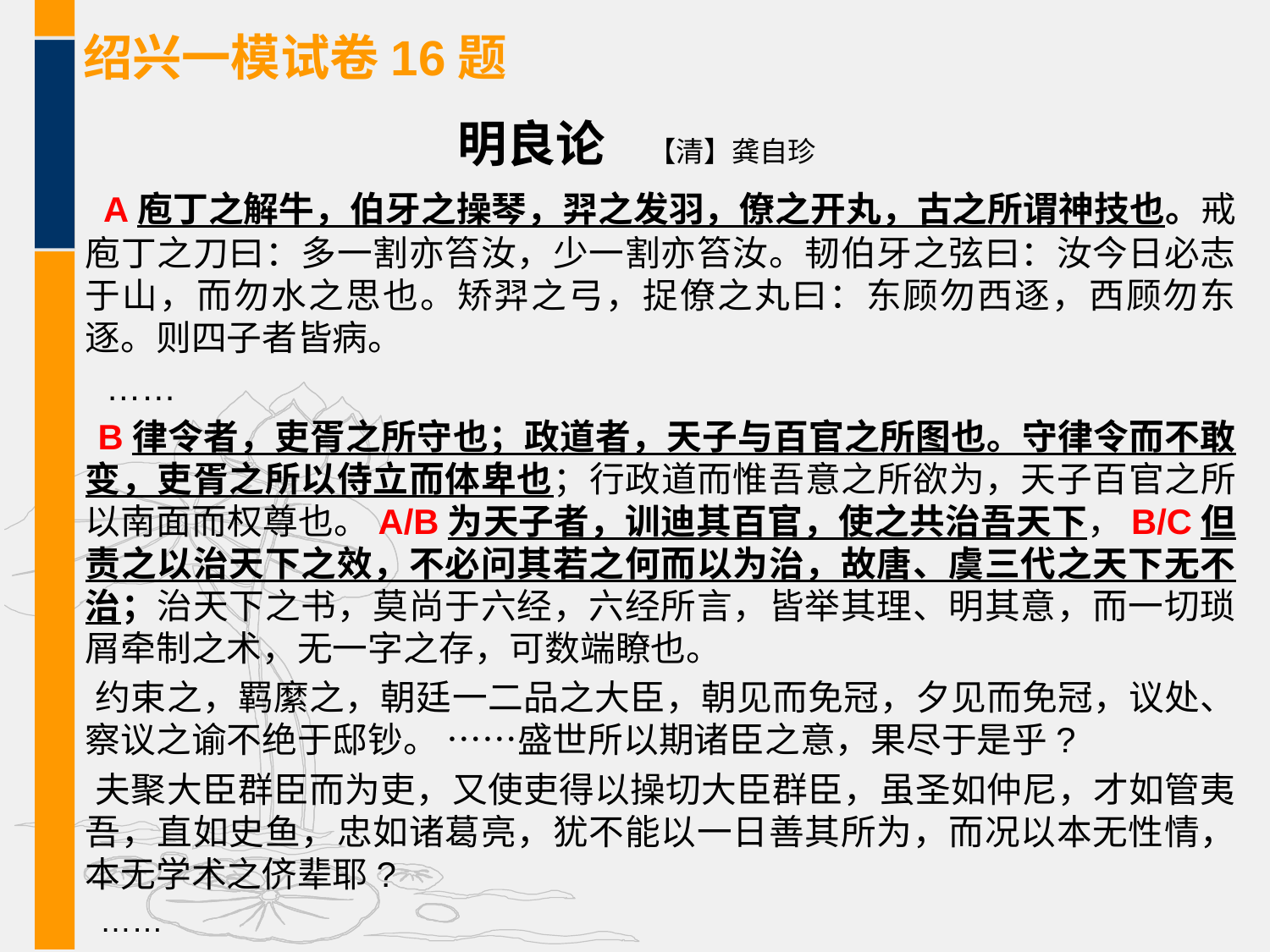

# 绍兴一模试卷16题
明良论     【清】龚自珍
       A庖丁之解牛，伯牙之操琴，羿之发羽，僚之开丸，古之所谓神技也。戒庖丁之刀曰：多一割亦笞汝，少一割亦笞汝。韧伯牙之弦曰：汝今日必志于山，而勿水之思也。矫羿之弓，捉僚之丸曰：东顾勿西逐，西顾勿东逐。则四子者皆病。
       ……
      B律令者，吏胥之所守也；政道者，天子与百官之所图也。守律令而不敢变，吏胥之所以侍立而体卑也；行政道而惟吾意之所欲为，天子百官之所以南面而权尊也。A/B为天子者，训迪其百官，使之共治吾天下，B/C但责之以治天下之效，不必问其若之何而以为治，故唐、虞三代之天下无不治；治天下之书，莫尚于六经，六经所言，皆举其理、明其意，而一切琐屑牵制之术，无一字之存，可数端瞭也。
      约束之，羁縻之，朝廷一二品之大臣，朝见而免冠，夕见而免冠，议处、察议之谕不绝于邸钞。 ……盛世所以期诸臣之意，果尽于是乎?
      夫聚大臣群臣而为吏，又使吏得以操切大臣群臣，虽圣如仲尼，才如管夷吾，直如史鱼，忠如诸葛亮，犹不能以一日善其所为，而况以本无性情，本无学术之侪辈耶?
       ……